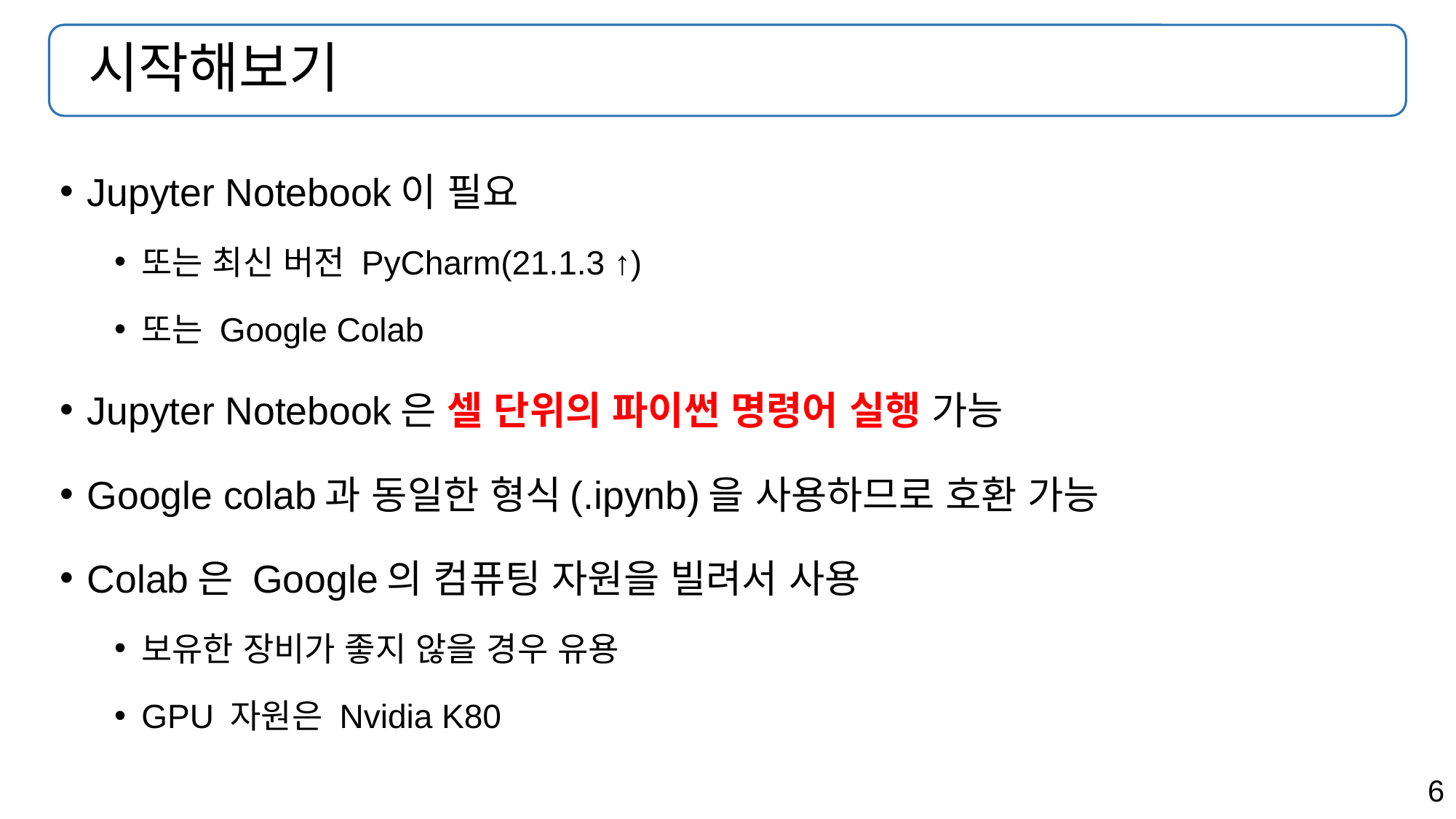

# 시작해보기
Jupyter Notebook이 필요
또는 최신 버전 PyCharm(21.1.3 ↑)
또는 Google Colab
Jupyter Notebook은 셀 단위의 파이썬 명령어 실행 가능
Google colab과 동일한 형식(.ipynb)을 사용하므로 호환 가능
Colab은 Google의 컴퓨팅 자원을 빌려서 사용
보유한 장비가 좋지 않을 경우 유용
GPU 자원은 Nvidia K80